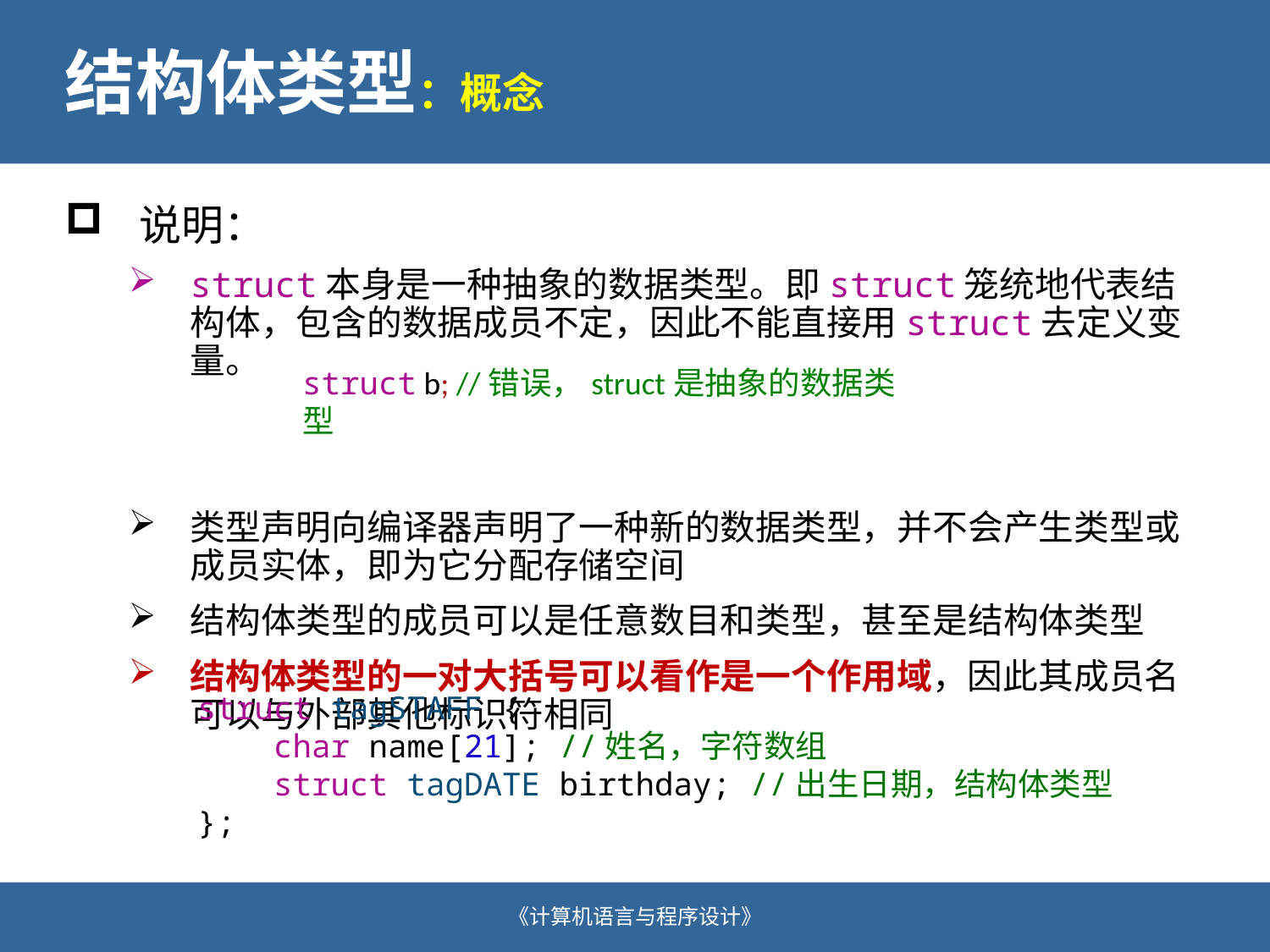

# 结构体类型：概念
说明：
struct本身是一种抽象的数据类型。即struct笼统地代表结构体，包含的数据成员不定，因此不能直接用struct去定义变量。

类型声明向编译器声明了一种新的数据类型，并不会产生类型或成员实体，即为它分配存储空间
结构体类型的成员可以是任意数目和类型，甚至是结构体类型
结构体类型的一对大括号可以看作是一个作用域，因此其成员名可以与外部其他标识符相同
struct b; //错误，struct是抽象的数据类型
struct tagSTAFF {
    char name[21]; //姓名，字符数组
    struct tagDATE birthday; //出生日期，结构体类型
};

《计算机语言与程序设计》
5